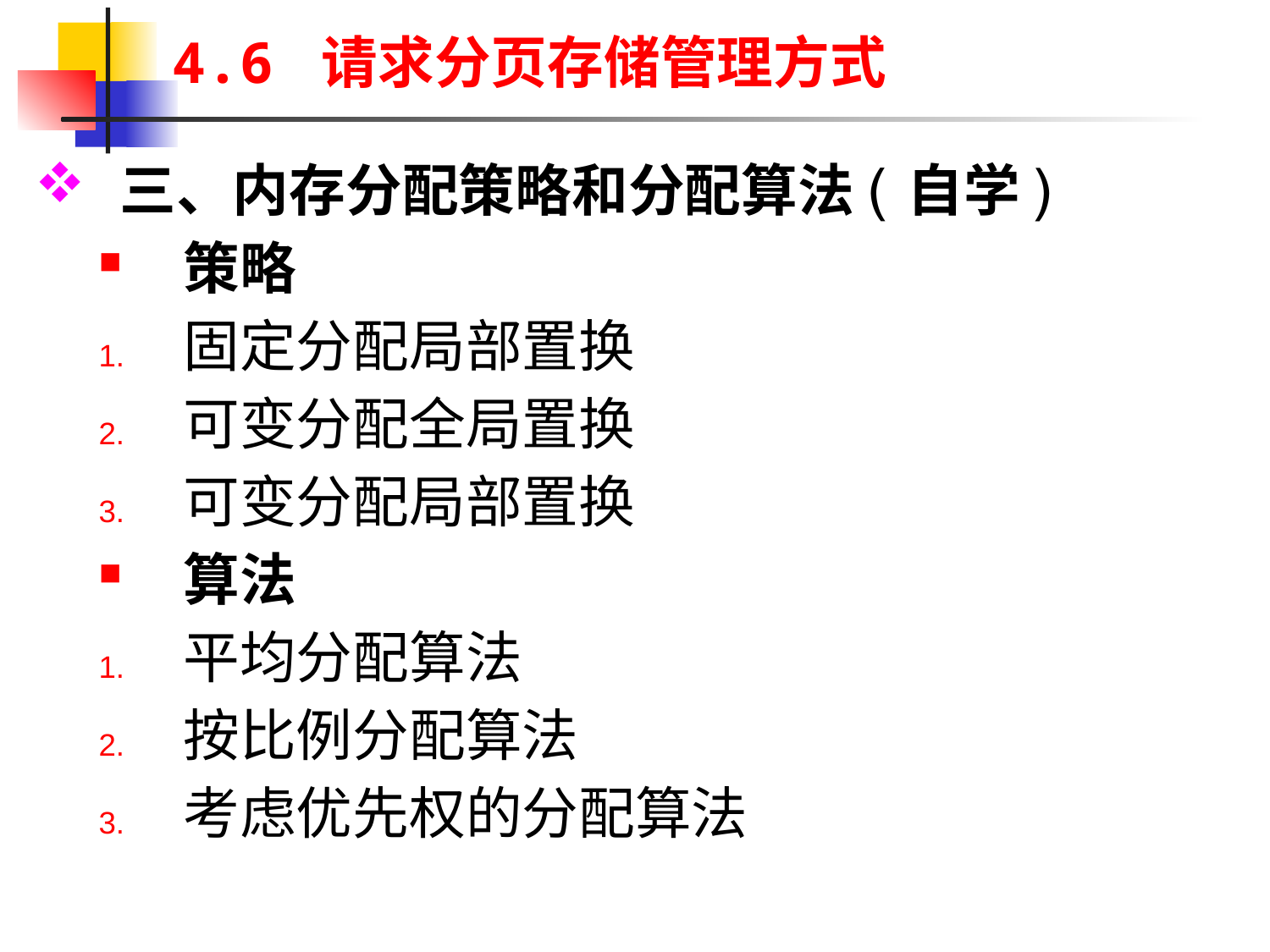

# 4.6 请求分页存储管理方式
三、内存分配策略和分配算法(自学)
策略
固定分配局部置换
可变分配全局置换
可变分配局部置换
算法
平均分配算法
按比例分配算法
考虑优先权的分配算法